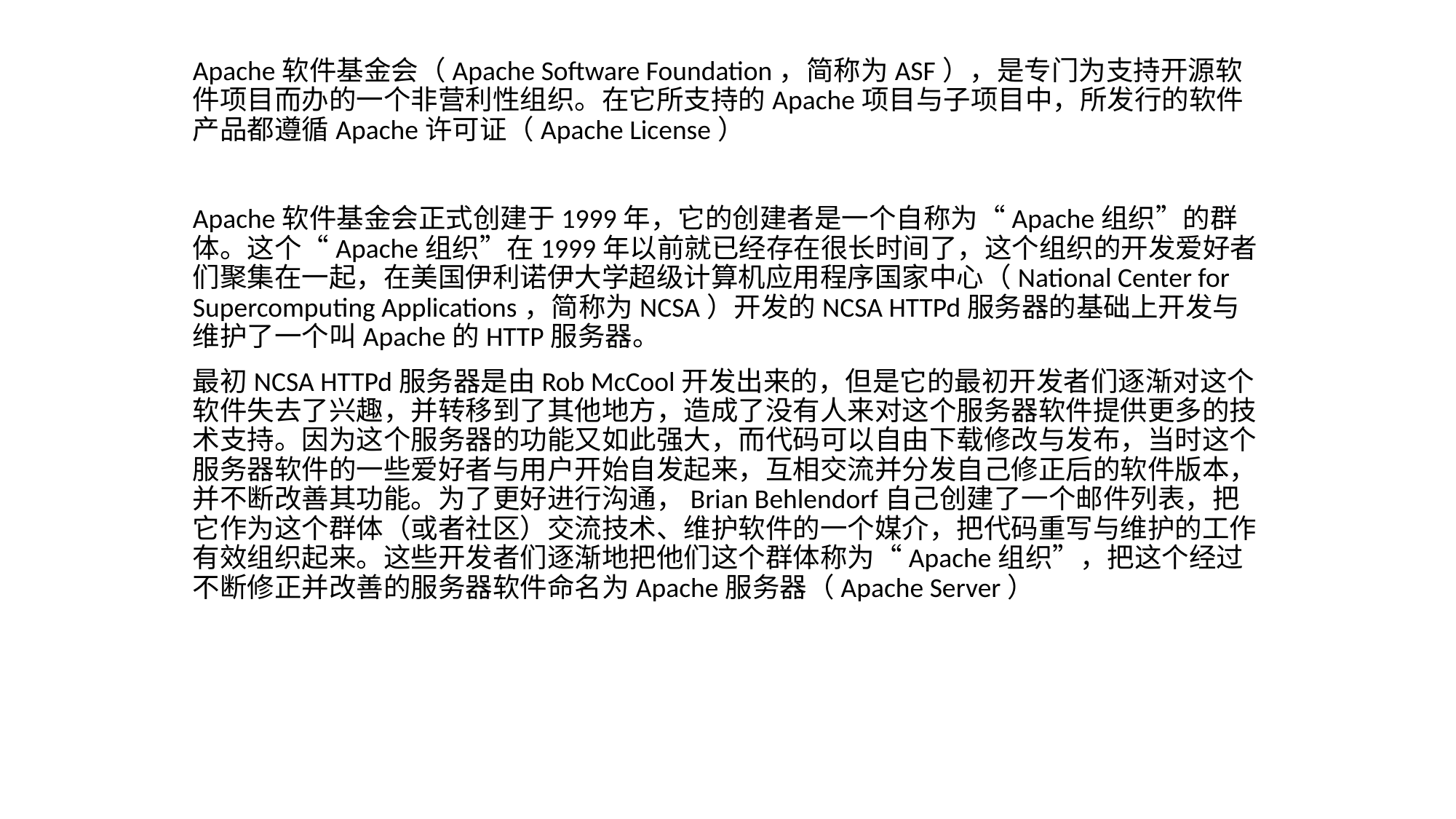

Apache软件基金会（Apache Software Foundation，简称为ASF），是专门为支持开源软件项目而办的一个非营利性组织。在它所支持的Apache项目与子项目中，所发行的软件产品都遵循Apache许可证（Apache License）

Apache软件基金会正式创建于1999年，它的创建者是一个自称为“Apache组织”的群体。这个“Apache组织”在1999年以前就已经存在很长时间了，这个组织的开发爱好者们聚集在一起，在美国伊利诺伊大学超级计算机应用程序国家中心（National Center for Supercomputing Applications，简称为NCSA）开发的NCSA HTTPd服务器的基础上开发与维护了一个叫Apache的HTTP服务器。
最初NCSA HTTPd服务器是由Rob McCool开发出来的，但是它的最初开发者们逐渐对这个软件失去了兴趣，并转移到了其他地方，造成了没有人来对这个服务器软件提供更多的技术支持。因为这个服务器的功能又如此强大，而代码可以自由下载修改与发布，当时这个服务器软件的一些爱好者与用户开始自发起来，互相交流并分发自己修正后的软件版本，并不断改善其功能。为了更好进行沟通，Brian Behlendorf自己创建了一个邮件列表，把它作为这个群体（或者社区）交流技术、维护软件的一个媒介，把代码重写与维护的工作有效组织起来。这些开发者们逐渐地把他们这个群体称为“Apache组织”，把这个经过不断修正并改善的服务器软件命名为Apache服务器（Apache Server）